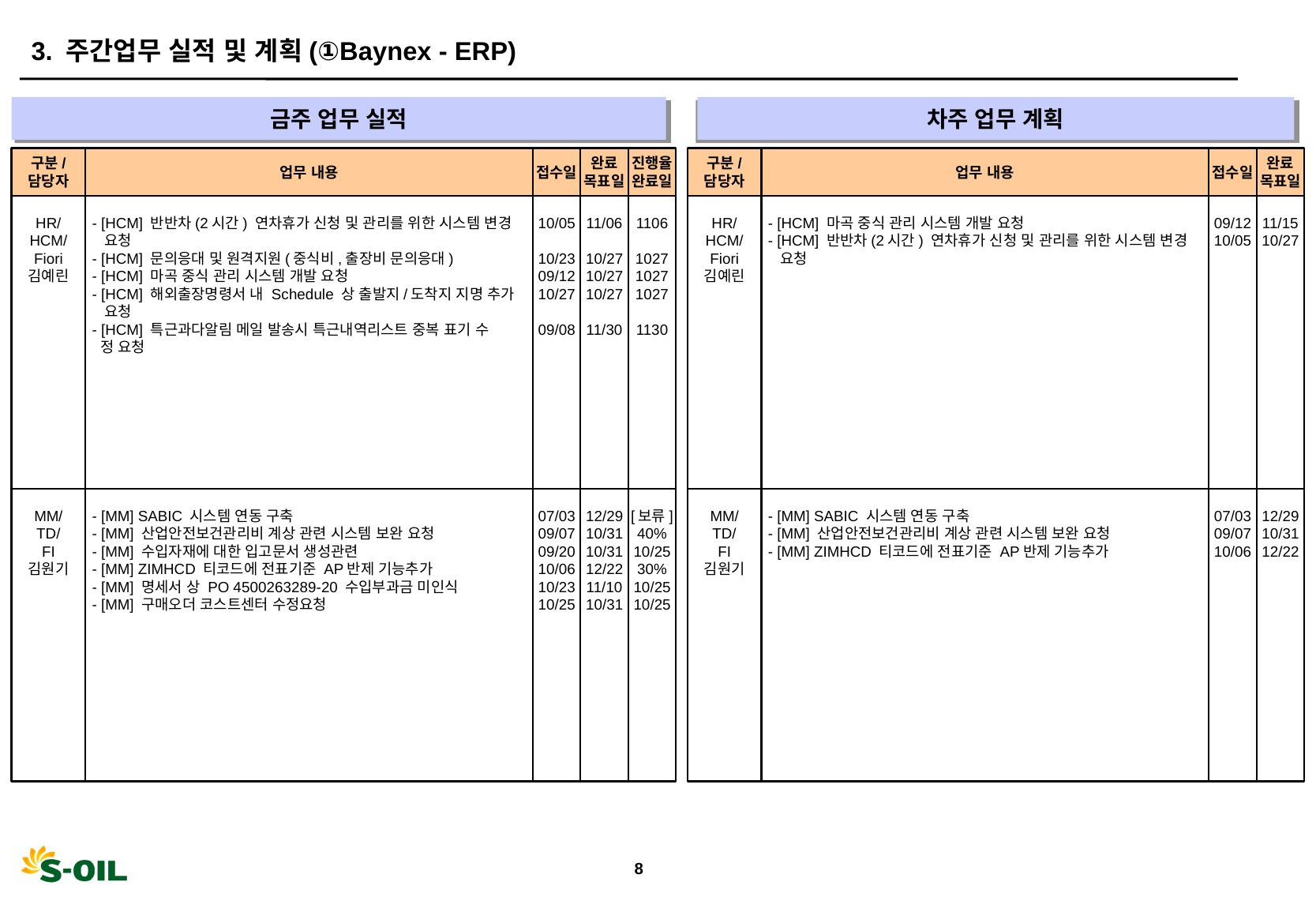

3. 주간업무 실적 및 계획(①Baynex - ERP)
금주 업무 실적
차주 업무 계획
" "
" "
구분/
담당자
업무 내용
접수일
완료
목표일
진행율
완료일
구분/
담당자
업무 내용
접수일
완료
목표일
HR/
HCM/
Fiori
김예린

- [HCM] 반반차(2시간) 연차휴가 신청 및 관리를 위한 시스템 변경
   요청
- [HCM] 문의응대 및 원격지원(중식비,출장비 문의응대)
- [HCM] 마곡 중식 관리 시스템 개발 요청
- [HCM] 해외출장명령서 내 Schedule 상 출발지/도착지 지명 추가
   요청
- [HCM] 특근과다알림 메일 발송시 특근내역리스트 중복 표기 수
  정 요청
10/05
10/23
09/12
10/27
09/08
11/06
10/27
10/27
10/27
11/30
1106
1027
1027
1027
1130
HR/
HCM/
Fiori
김예린

- [HCM] 마곡 중식 관리 시스템 개발 요청
- [HCM] 반반차(2시간) 연차휴가 신청 및 관리를 위한 시스템 변경
   요청
09/12
10/05
11/15
10/27
MM/
TD/
FI
김원기

- [MM] SABIC 시스템 연동 구축
- [MM] 산업안전보건관리비 계상 관련 시스템 보완 요청
- [MM] 수입자재에 대한 입고문서 생성관련
- [MM] ZIMHCD 티코드에 전표기준 AP반제 기능추가
- [MM] 명세서 상 PO 4500263289-20 수입부과금 미인식
- [MM] 구매오더 코스트센터 수정요청
07/03
09/07
09/20
10/06
10/23
10/25
12/29
10/31
10/31
12/22
11/10
10/31
[보류]
40%
10/25
30%
10/25
10/25
MM/
TD/
FI
김원기

- [MM] SABIC 시스템 연동 구축
- [MM] 산업안전보건관리비 계상 관련 시스템 보완 요청
- [MM] ZIMHCD 티코드에 전표기준 AP반제 기능추가
07/03
09/07
10/06
12/29
10/31
12/22